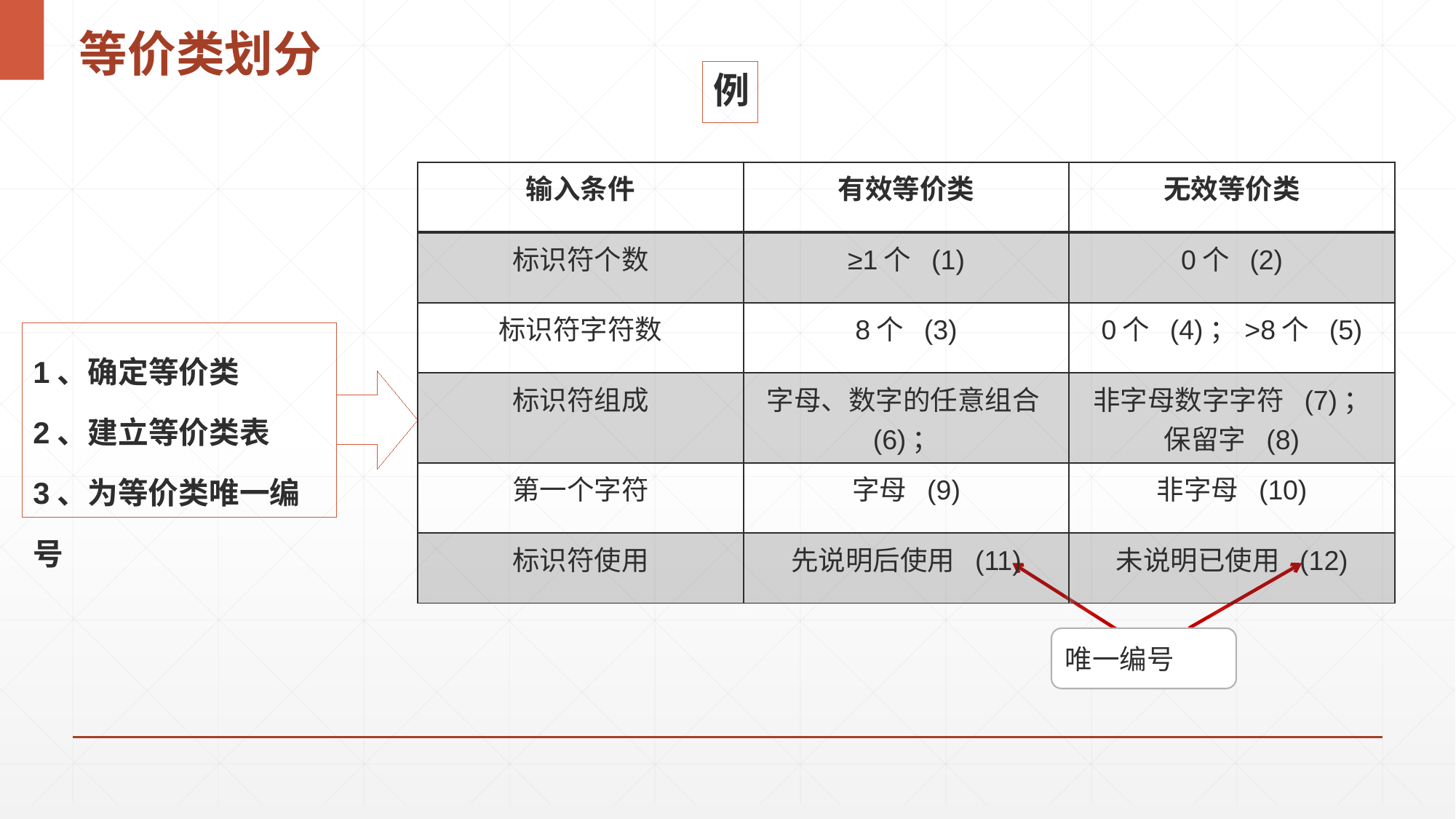

# 等价类划分
例
| 输入条件 | 有效等价类 | 无效等价类 |
| --- | --- | --- |
| 标识符个数 | ≥1个 (1) | 0个 (2) |
| 标识符字符数 | 8个 (3) | 0个 (4)；>8个 (5) |
| 标识符组成 | 字母、数字的任意组合 (6)； | 非字母数字字符 (7)；保留字 (8) |
| 第一个字符 | 字母 (9) | 非字母 (10) |
| 标识符使用 | 先说明后使用 (11) | 未说明已使用 (12) |
1、确定等价类
2、建立等价类表
3、为等价类唯一编号

唯一编号